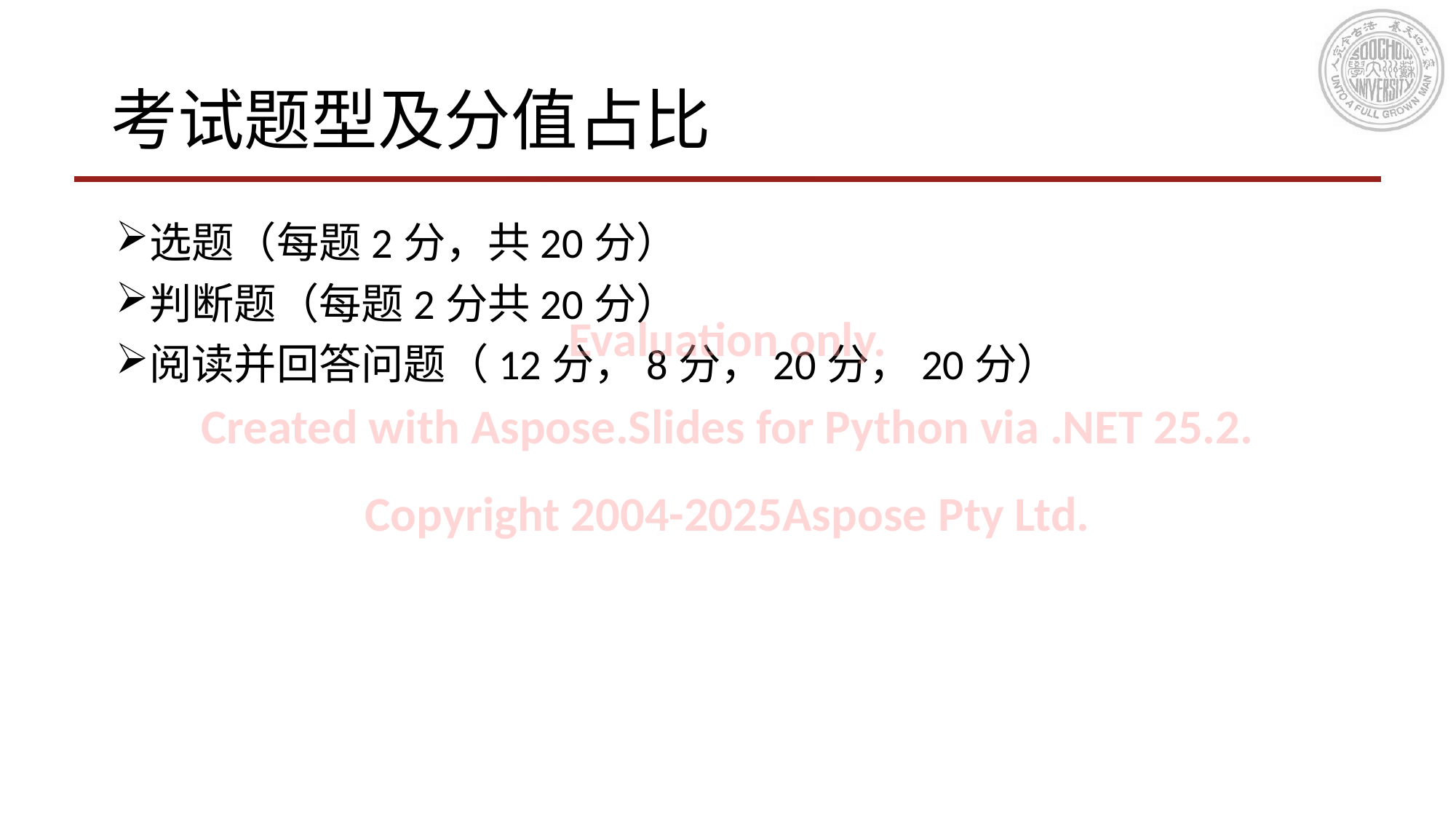

# 考试题型及分值占比
选题（每题2分，共20分）
判断题（每题2分共20分）
阅读并回答问题（12分，8分，20分，20分）
Evaluation only.
Created with Aspose.Slides for Python via .NET 25.2.
Copyright 2004-2025Aspose Pty Ltd.